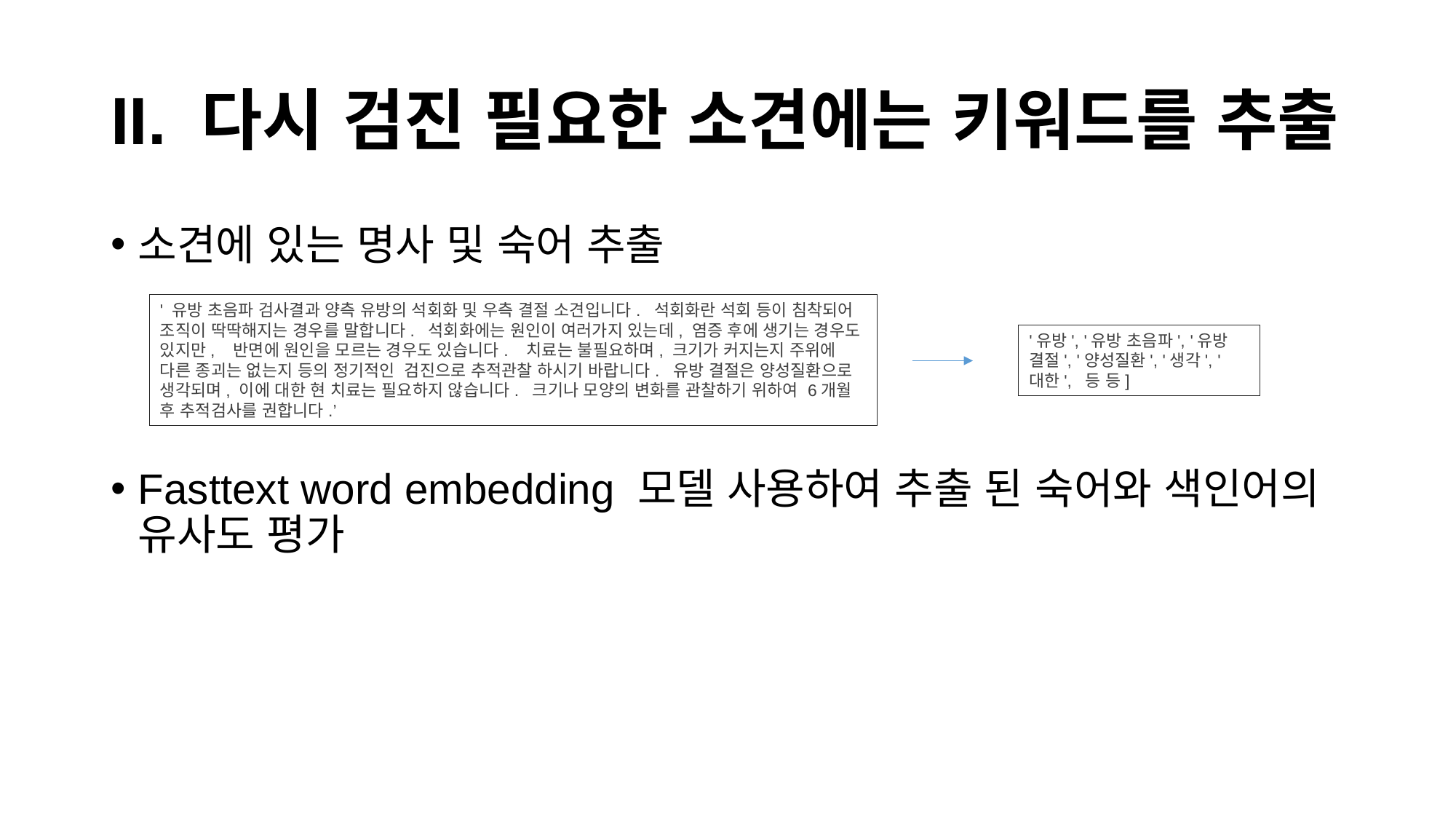

# II. 다시 검진 필요한 소견에는 키워드를 추출
소견에 있는 명사 및 숙어 추출

Fasttext word embedding 모델 사용하여 추출 된 숙어와 색인어의 유사도 평가
' 유방 초음파 검사결과 양측 유방의 석회화 및 우측 결절 소견입니다.  석회화란 석회 등이 침착되어 조직이 딱딱해지는 경우를 말합니다.  석회화에는 원인이 여러가지 있는데, 염증 후에 생기는 경우도 있지만,   반면에 원인을 모르는 경우도 있습니다.   치료는 불필요하며, 크기가 커지는지 주위에 다른 종괴는 없는지 등의 정기적인  검진으로 추적관찰 하시기 바랍니다.  유방 결절은 양성질환으로 생각되며, 이에 대한 현 치료는 필요하지 않습니다.  크기나 모양의 변화를 관찰하기 위하여 6개월 후 추적검사를 권합니다.’
'유방', '유방 초음파', '유방 결절', '양성질환', '생각', '대한',  등 등]